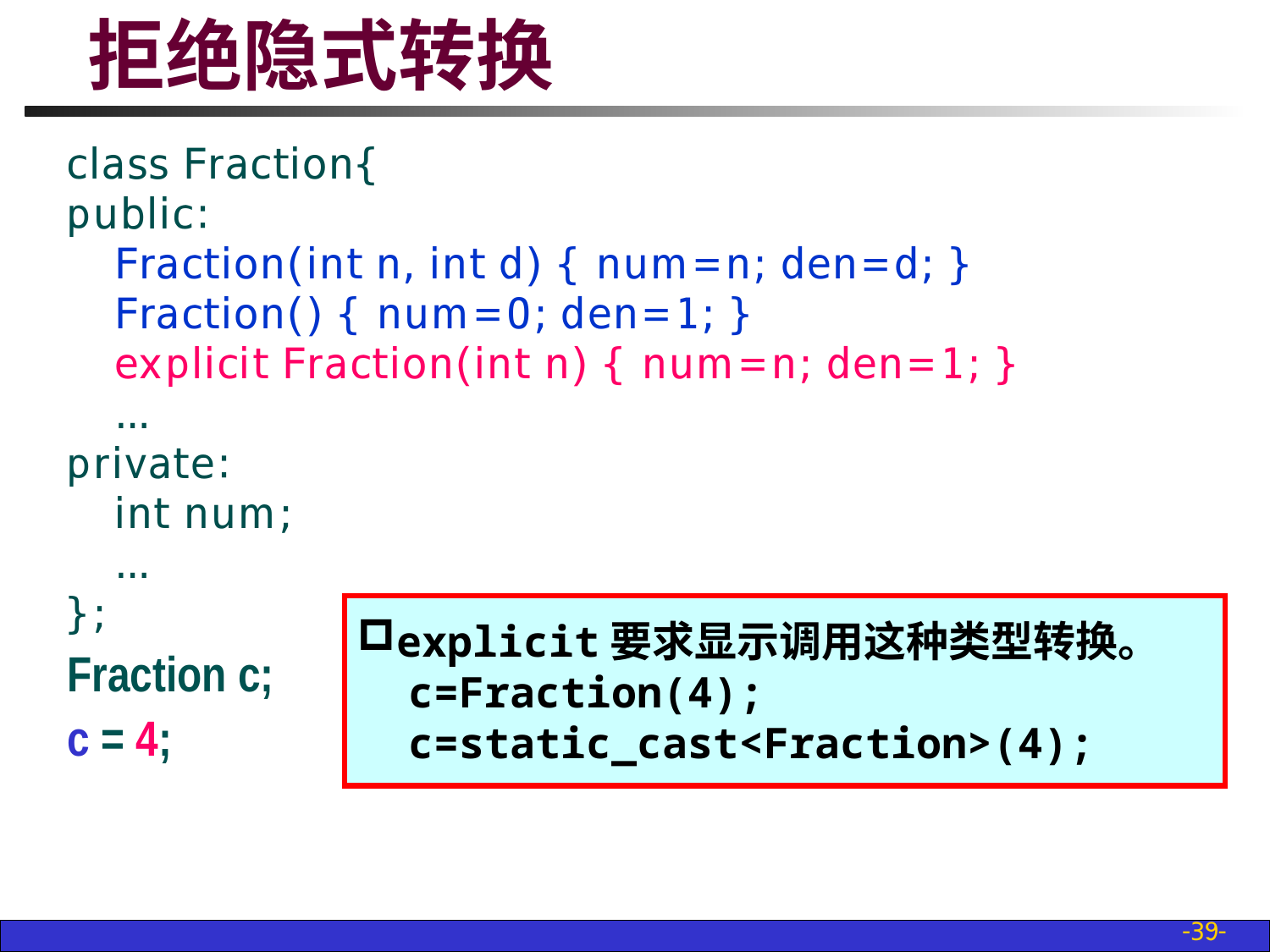

# 拒绝隐式转换
class Fraction{
public:
	Fraction(int n, int d) { num=n; den=d; }
	Fraction() { num=0; den=1; }
	explicit Fraction(int n) { num=n; den=1; }
	…
private:
	int num;
	…
};
Fraction c;
c = 4;

explicit要求显示调用这种类型转换。
  c=Fraction(4);
  c=static_cast<Fraction>(4);
-39-